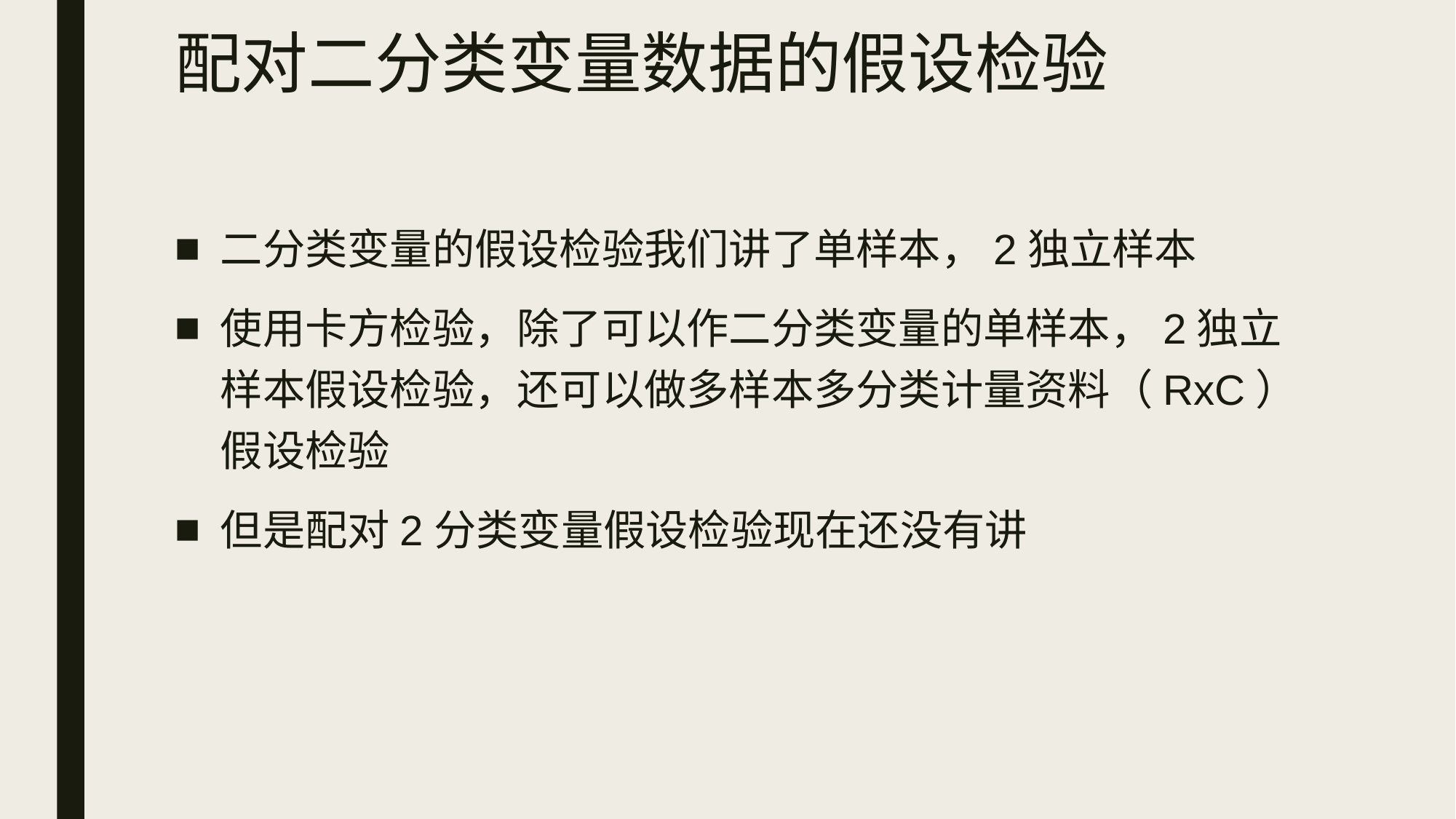

# 配对二分类变量数据的假设检验
二分类变量的假设检验我们讲了单样本，2独立样本
使用卡方检验，除了可以作二分类变量的单样本，2独立样本假设检验，还可以做多样本多分类计量资料（RxC）假设检验
但是配对2分类变量假设检验现在还没有讲